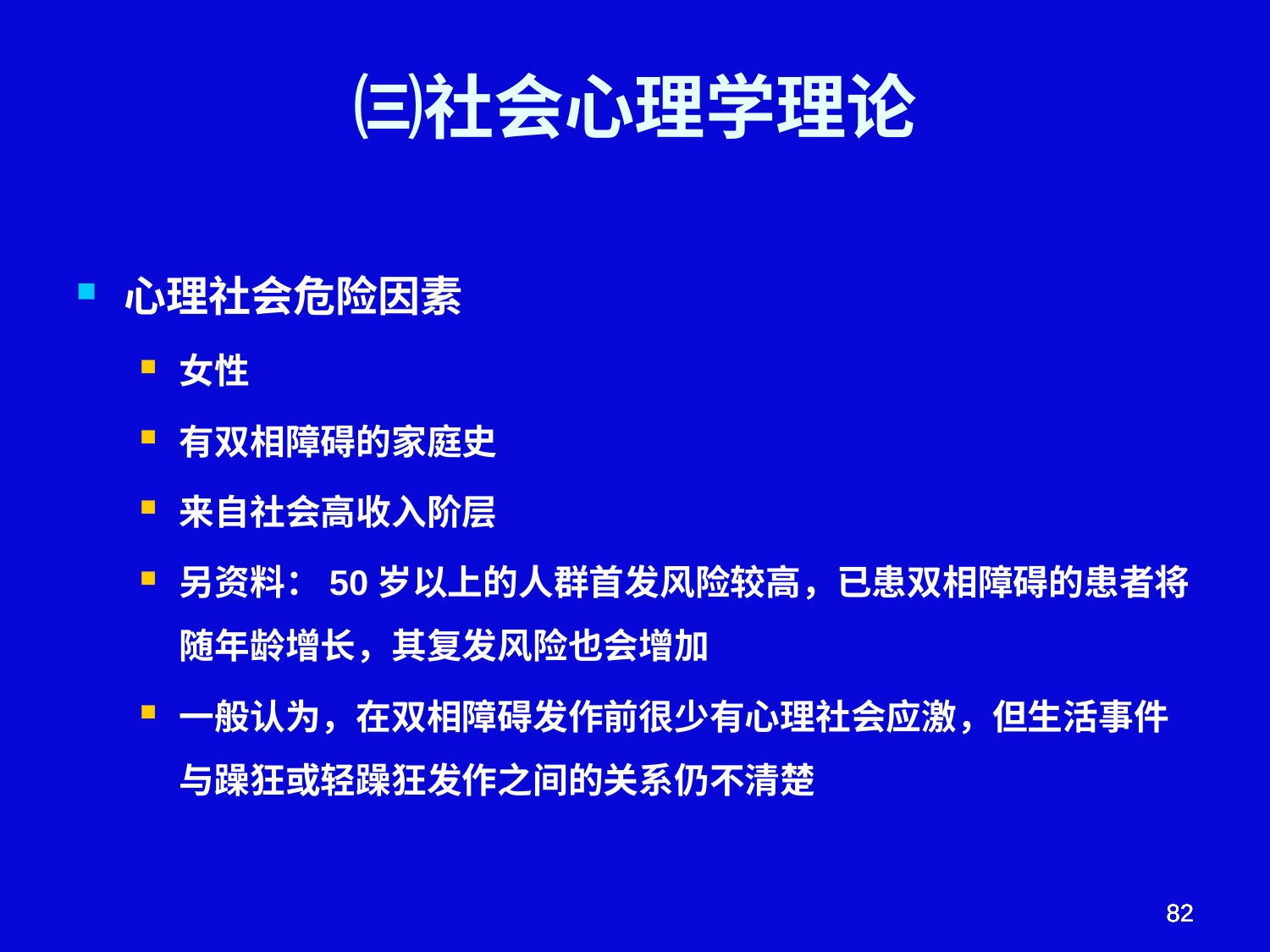

# ㈢社会心理学理论
心理社会危险因素
女性
有双相障碍的家庭史
来自社会高收入阶层
另资料：50岁以上的人群首发风险较高，已患双相障碍的患者将随年龄增长，其复发风险也会增加
一般认为，在双相障碍发作前很少有心理社会应激，但生活事件与躁狂或轻躁狂发作之间的关系仍不清楚
82
82
82
82
82
82